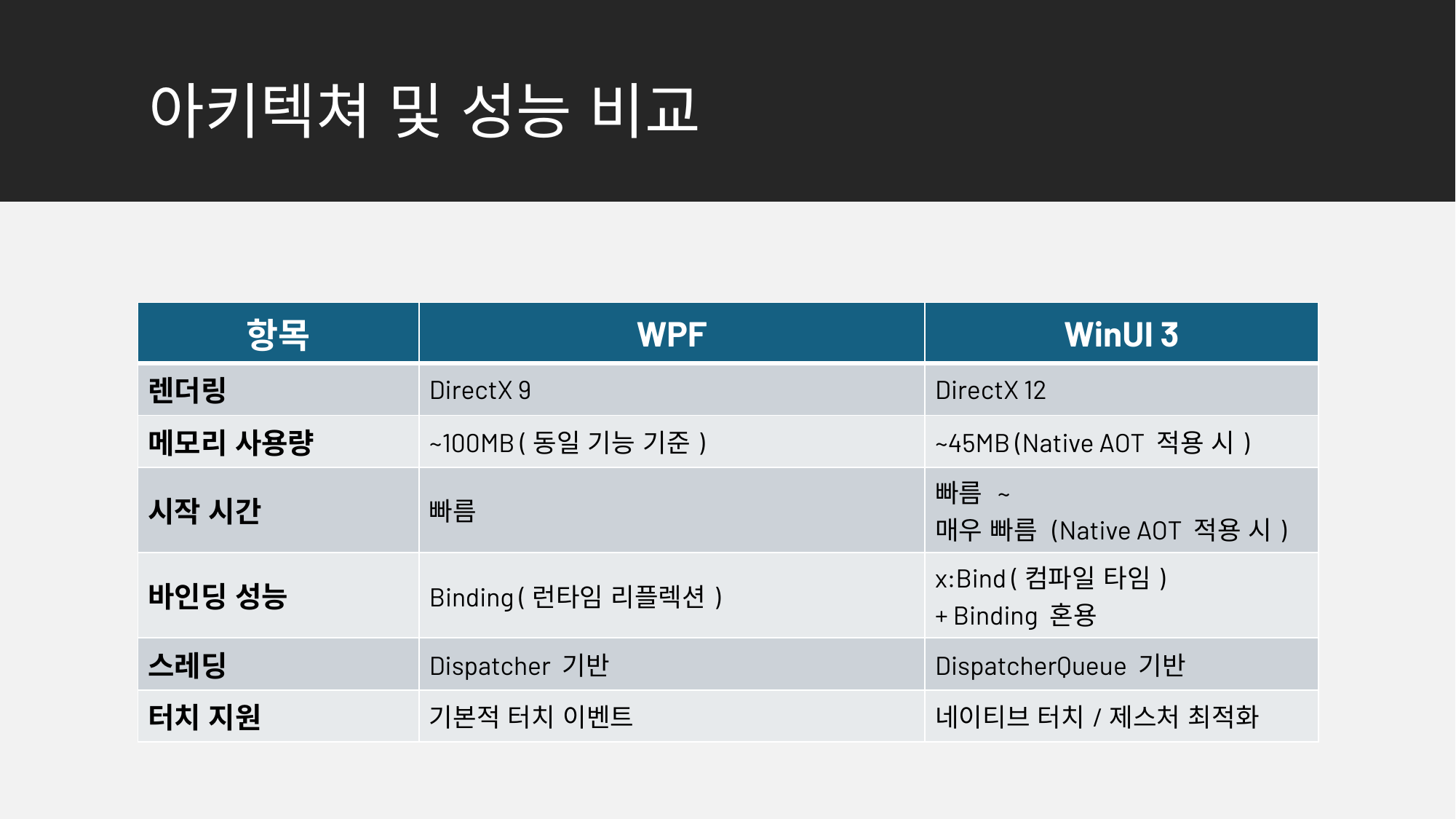

# 아키텍쳐 및 성능 비교

| 항목 | WPF | WinUI 3 |
| --- | --- | --- |
| 렌더링 | DirectX 9 | DirectX 12 |
| 메모리 사용량 | ~100MB (동일 기능 기준) | ~45MB (Native AOT 적용 시) |
| 시작 시간 | 빠름 | 빠름 ~ 매우 빠름 (Native AOT 적용 시) |
| 바인딩 성능 | Binding (런타임 리플렉션) | x:Bind (컴파일 타임) + Binding 혼용 |
| 스레딩 | Dispatcher 기반 | DispatcherQueue 기반 |
| 터치 지원 | 기본적 터치 이벤트 | 네이티브 터치/제스처 최적화 |